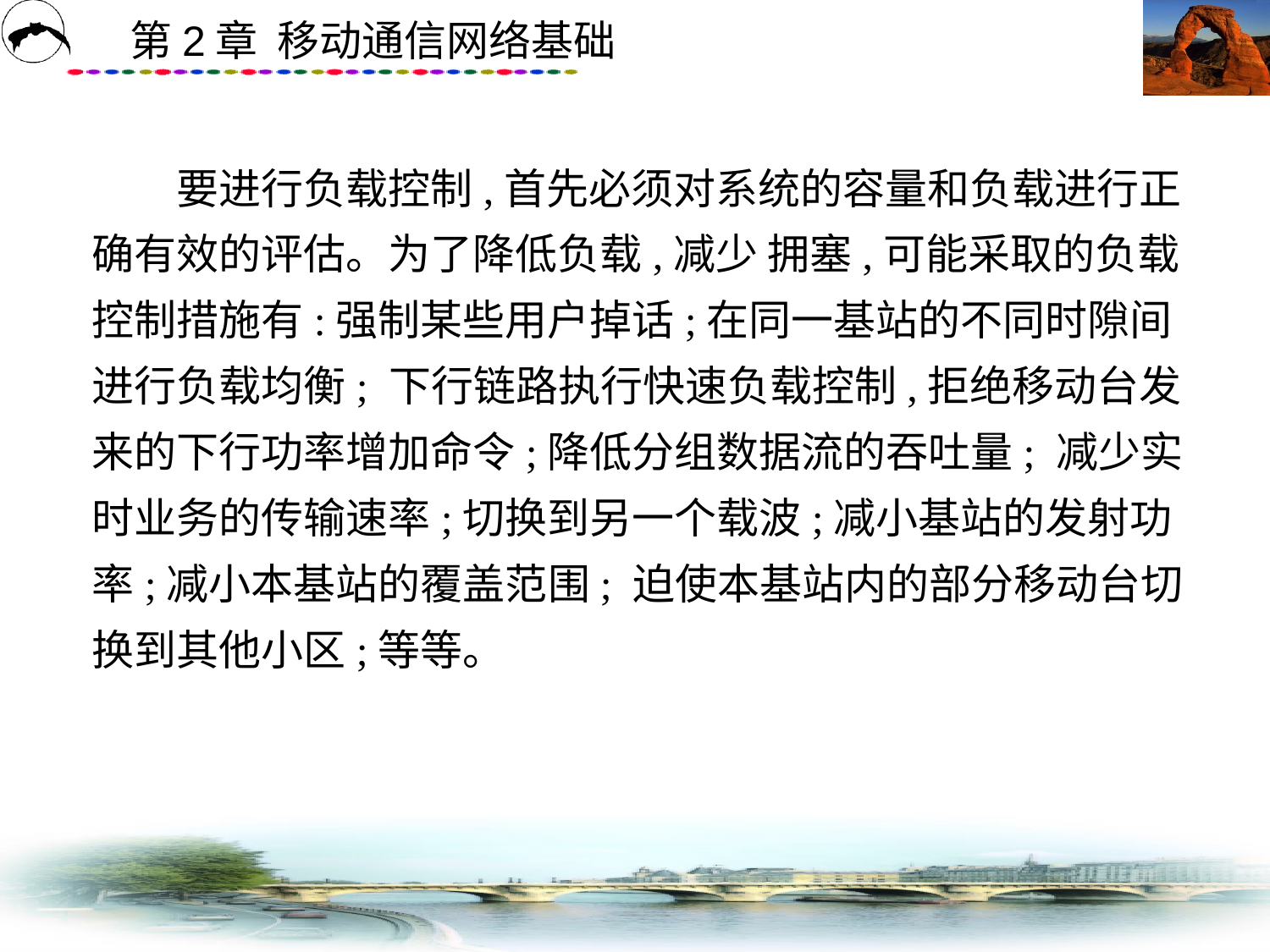

# 要进行负载控制,首先必须对系统的容量和负载进行正确有效的评估。为了降低负载,减少 拥塞,可能采取的负载控制措施有:强制某些用户掉话;在同一基站的不同时隙间进行负载均衡; 下行链路执行快速负载控制,拒绝移动台发来的下行功率增加命令;降低分组数据流的吞吐量; 减少实时业务的传输速率;切换到另一个载波;减小基站的发射功率;减小本基站的覆盖范围; 迫使本基站内的部分移动台切换到其他小区;等等。